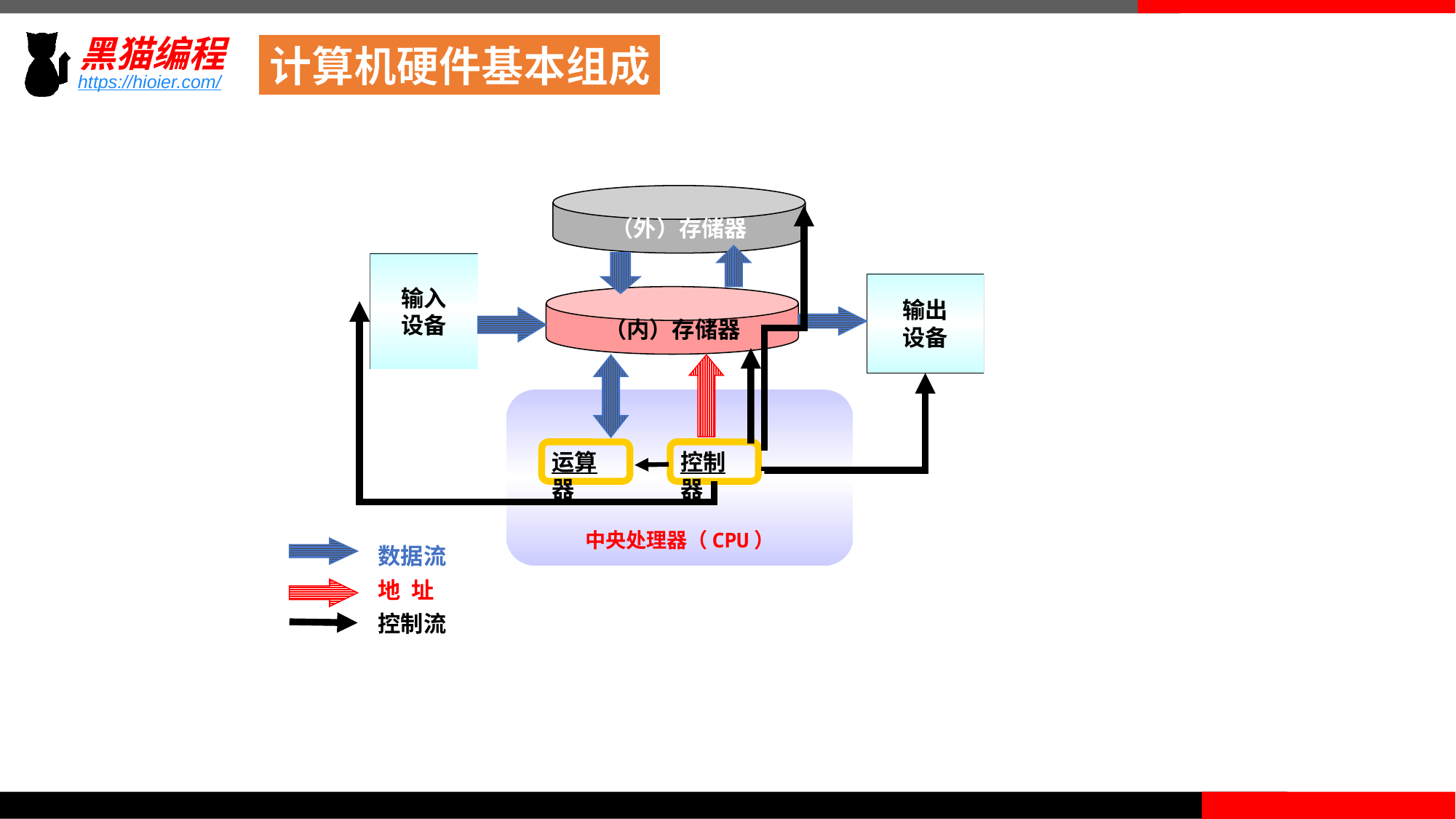

计算机硬件基本组成
（外）存储器

输入
设备
输出
设备
（内）存储器

中央处理器（CPU）
运算器
控制器

数据流
地  址
控制流